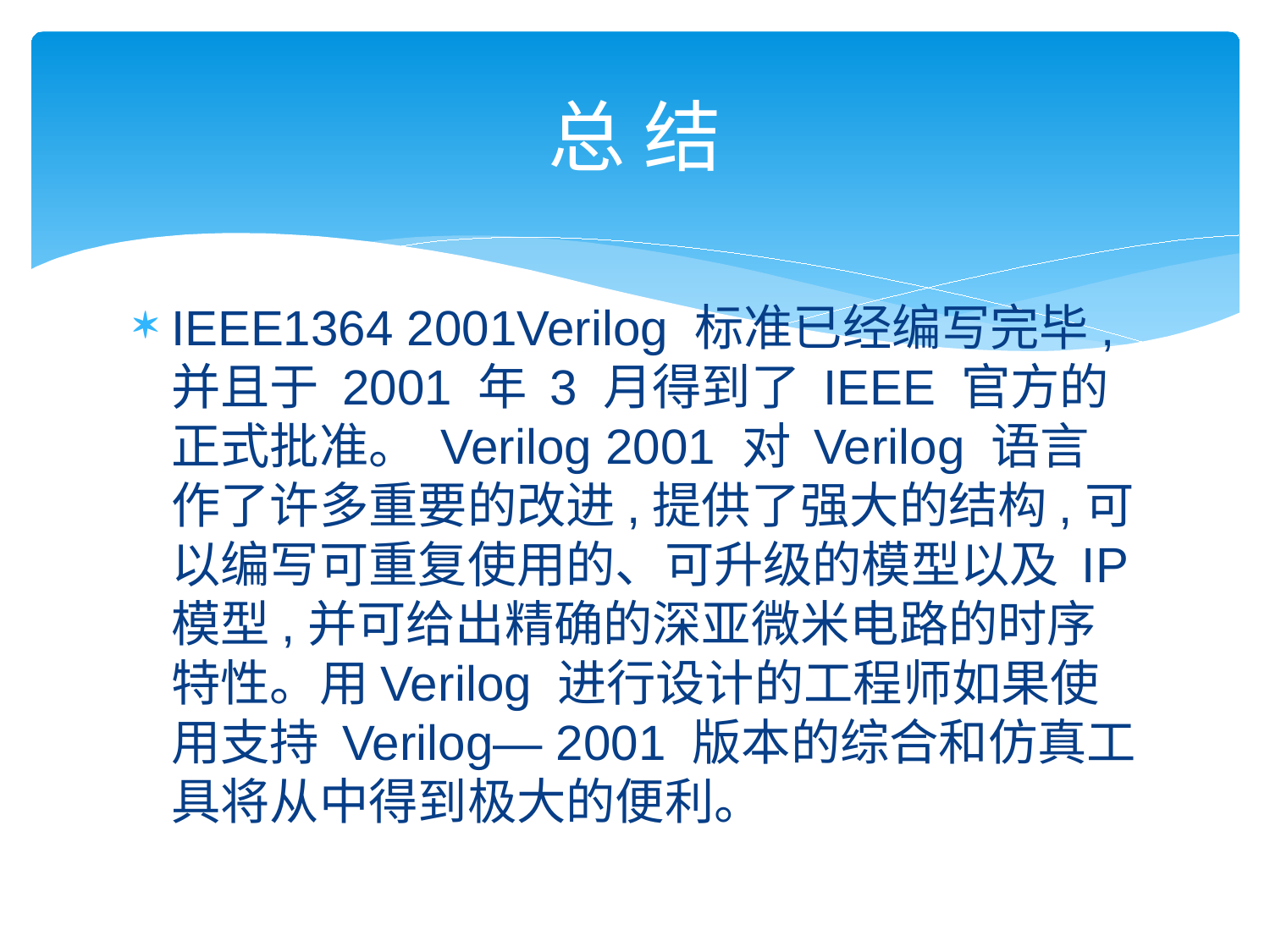

# 总 结

IEEE1364 2001Verilog 标准已经编写完毕,并且于 2001 年 3 月得到了 IEEE 官方的正式批准。 Verilog 2001 对 Verilog 语言作了许多重要的改进,提供了强大的结构,可以编写可重复使用的、可升级的模型以及 IP 模型,并可给出精确的深亚微米电路的时序特性。用Verilog 进行设计的工程师如果使用支持 Verilog— 2001 版本的综合和仿真工具将从中得到极大的便利。